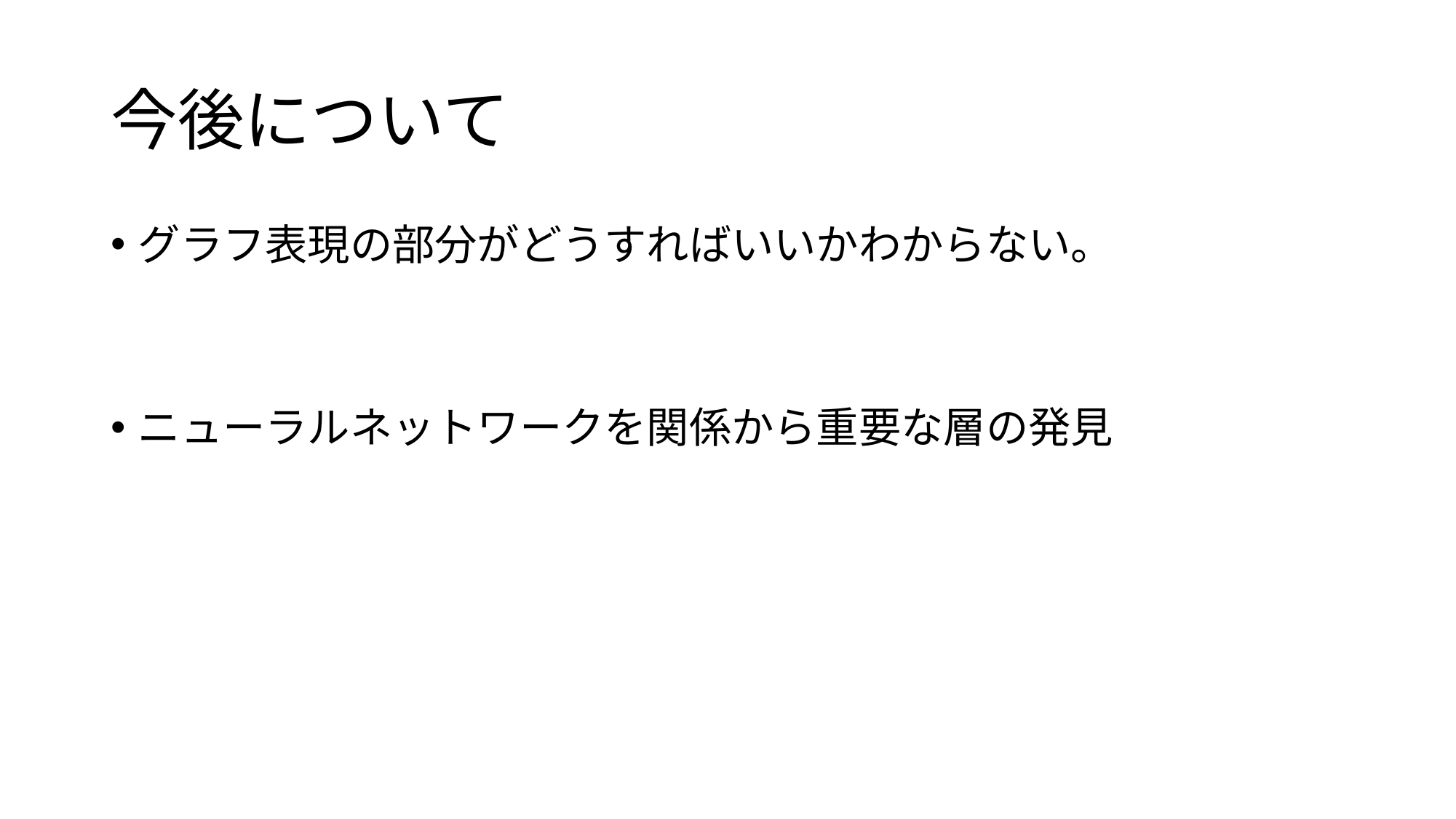

# 今後について
グラフ表現の部分がどうすればいいかわからない。

ニューラルネットワークを関係から重要な層の発見